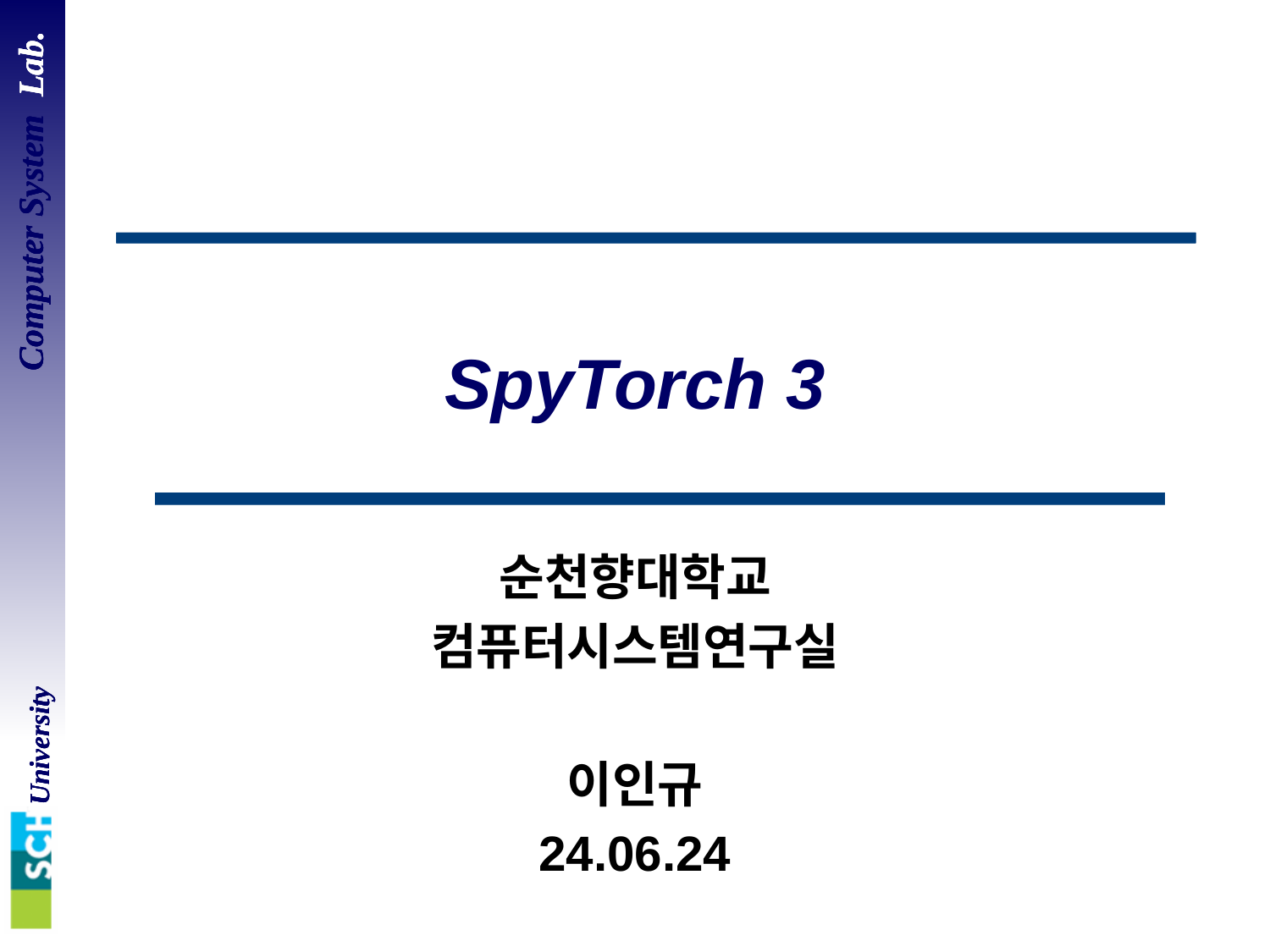

# SpyTorch 3
순천향대학교
컴퓨터시스템연구실

이인규
24.06.24